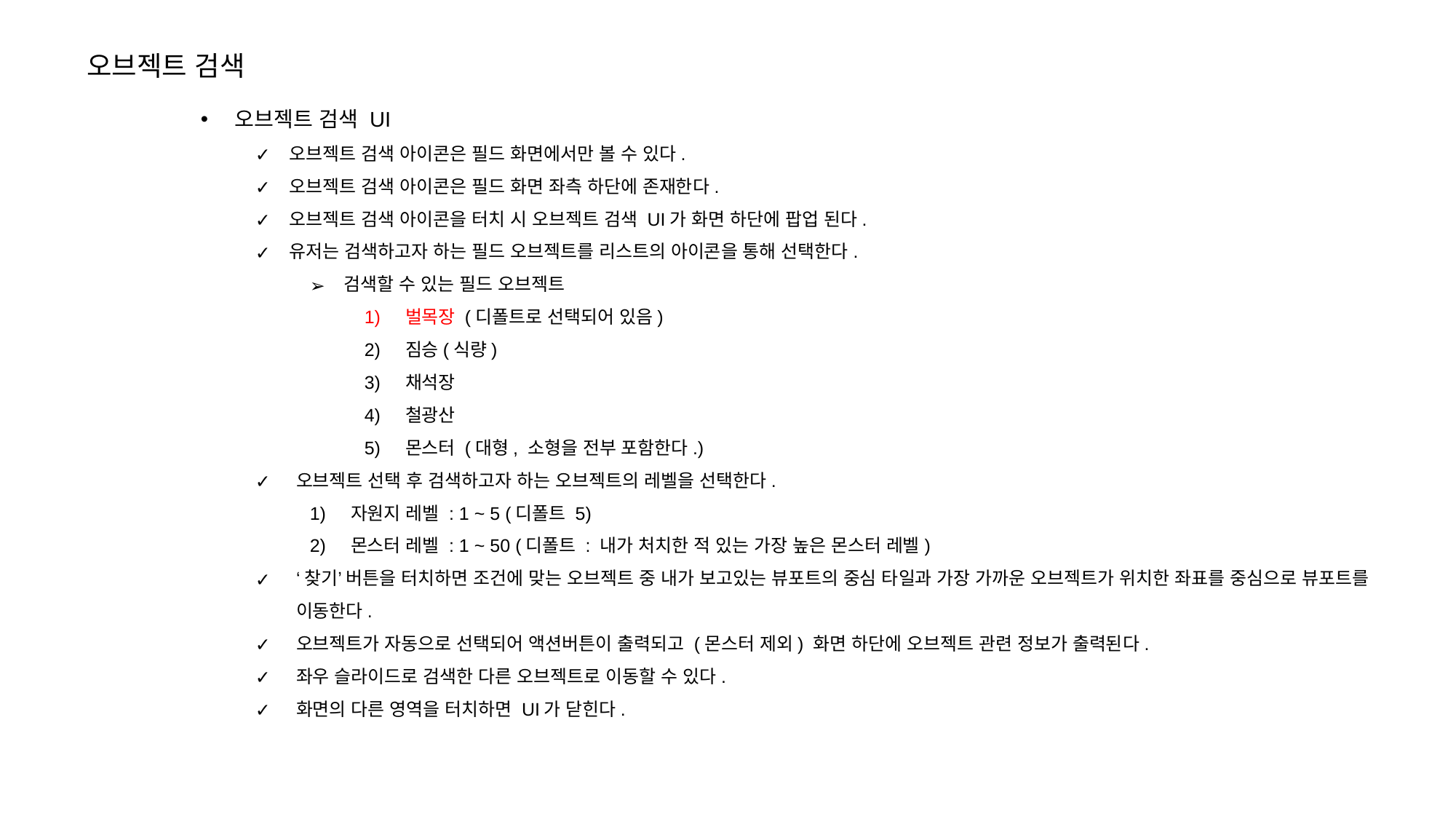

오브젝트 검색
오브젝트 검색 UI
오브젝트 검색 아이콘은 필드 화면에서만 볼 수 있다.
오브젝트 검색 아이콘은 필드 화면 좌측 하단에 존재한다.
오브젝트 검색 아이콘을 터치 시 오브젝트 검색 UI가 화면 하단에 팝업 된다.
유저는 검색하고자 하는 필드 오브젝트를 리스트의 아이콘을 통해 선택한다.
검색할 수 있는 필드 오브젝트
벌목장 (디폴트로 선택되어 있음)
짐승(식량)
채석장
철광산
몬스터 (대형, 소형을 전부 포함한다.)
오브젝트 선택 후 검색하고자 하는 오브젝트의 레벨을 선택한다.
자원지 레벨 : 1 ~ 5 (디폴트 5)
몬스터 레벨 : 1 ~ 50 (디폴트 : 내가 처치한 적 있는 가장 높은 몬스터 레벨)
‘찾기’ 버튼을 터치하면 조건에 맞는 오브젝트 중 내가 보고있는 뷰포트의 중심 타일과 가장 가까운 오브젝트가 위치한 좌표를 중심으로 뷰포트를 이동한다.
오브젝트가 자동으로 선택되어 액션버튼이 출력되고 (몬스터 제외) 화면 하단에 오브젝트 관련 정보가 출력된다.
좌우 슬라이드로 검색한 다른 오브젝트로 이동할 수 있다.
화면의 다른 영역을 터치하면 UI가 닫힌다.